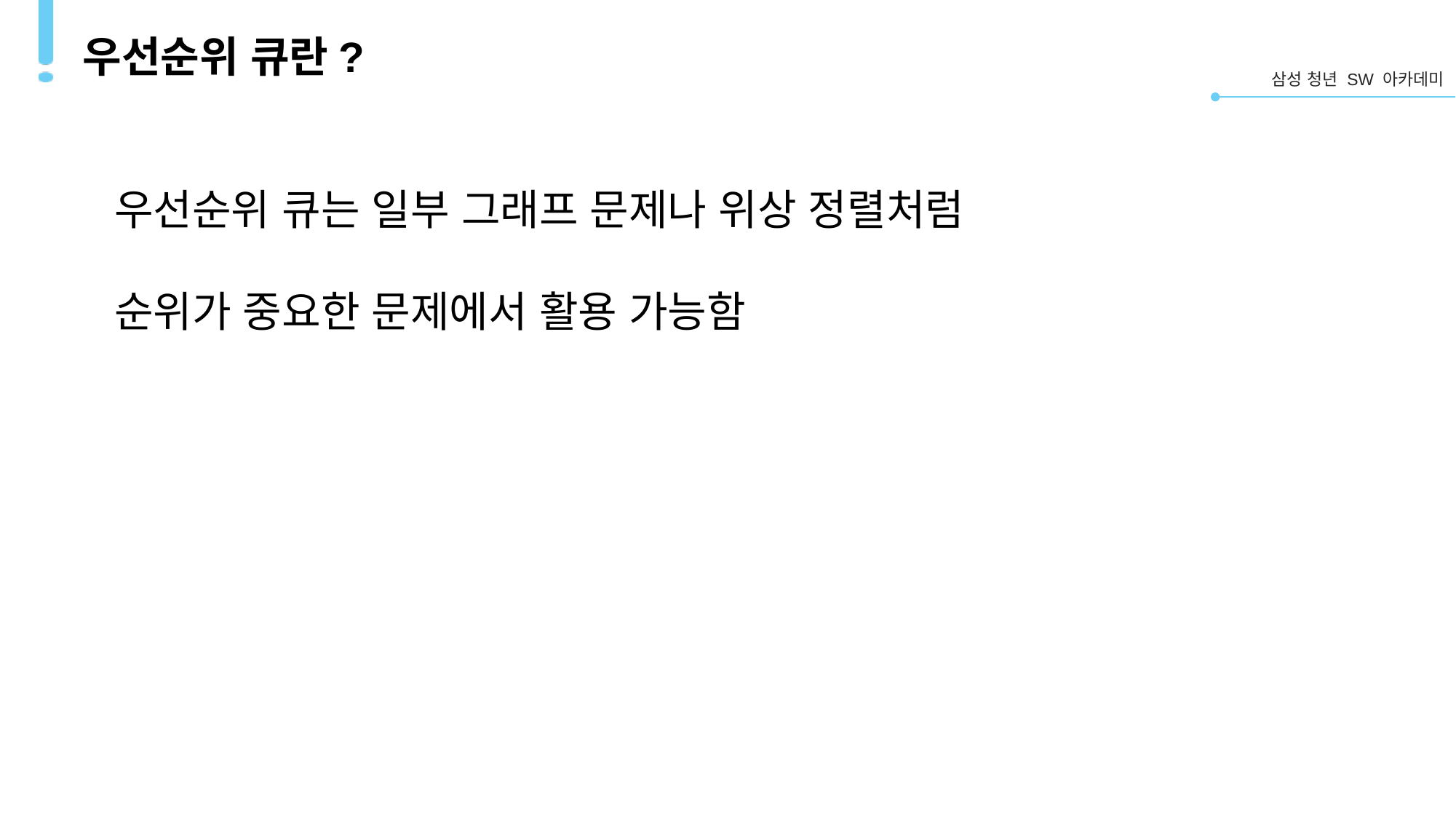

# 우선순위 큐란?
우선순위 큐는 일부 그래프 문제나 위상 정렬처럼

순위가 중요한 문제에서 활용 가능함